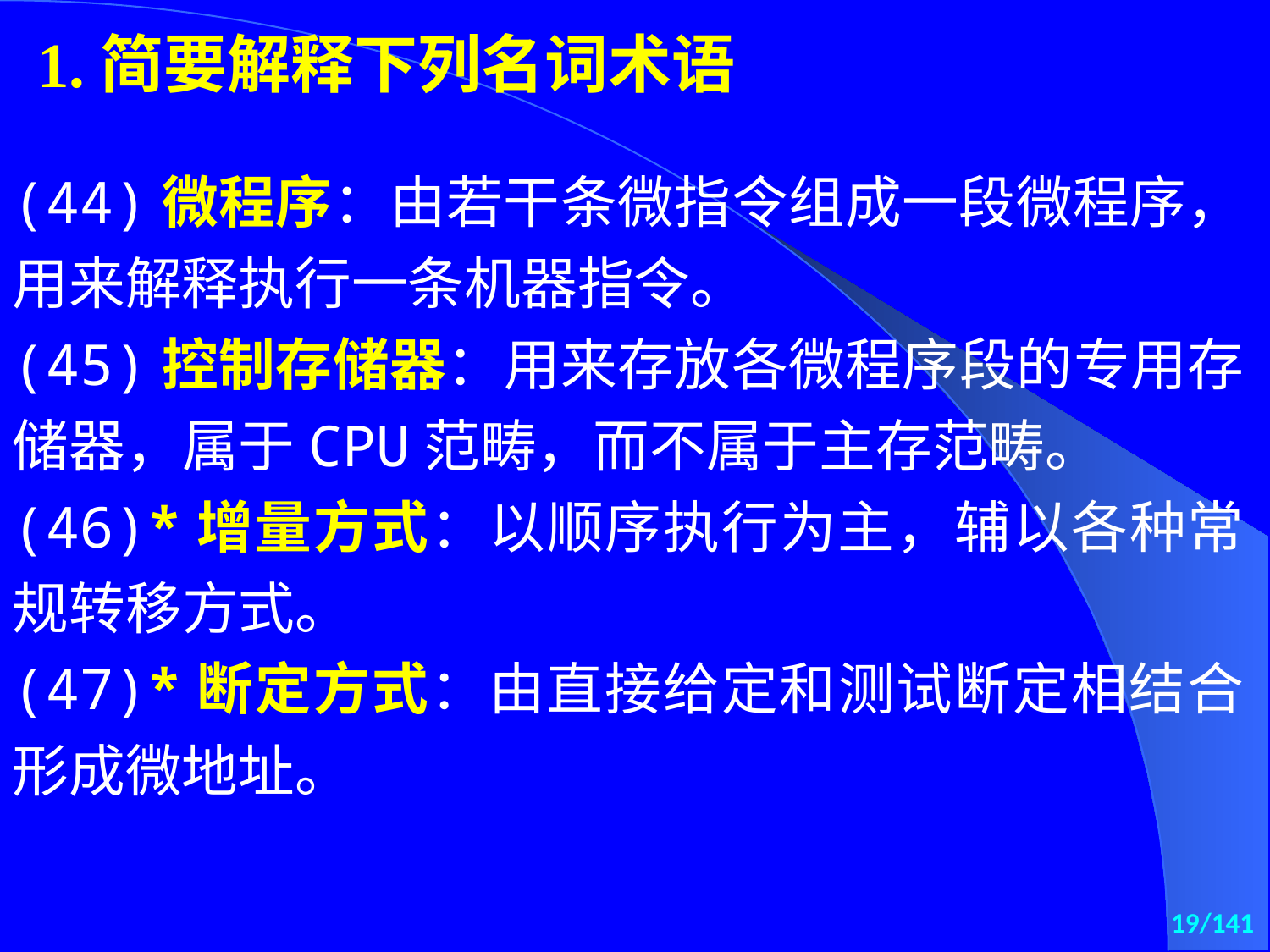

1.简要解释下列名词术语
(44)微程序：由若干条微指令组成一段微程序，用来解释执行一条机器指令。
(45)控制存储器：用来存放各微程序段的专用存储器，属于CPU范畴，而不属于主存范畴。
(46)*增量方式：以顺序执行为主，辅以各种常规转移方式。
(47)*断定方式：由直接给定和测试断定相结合形成微地址。
19/141